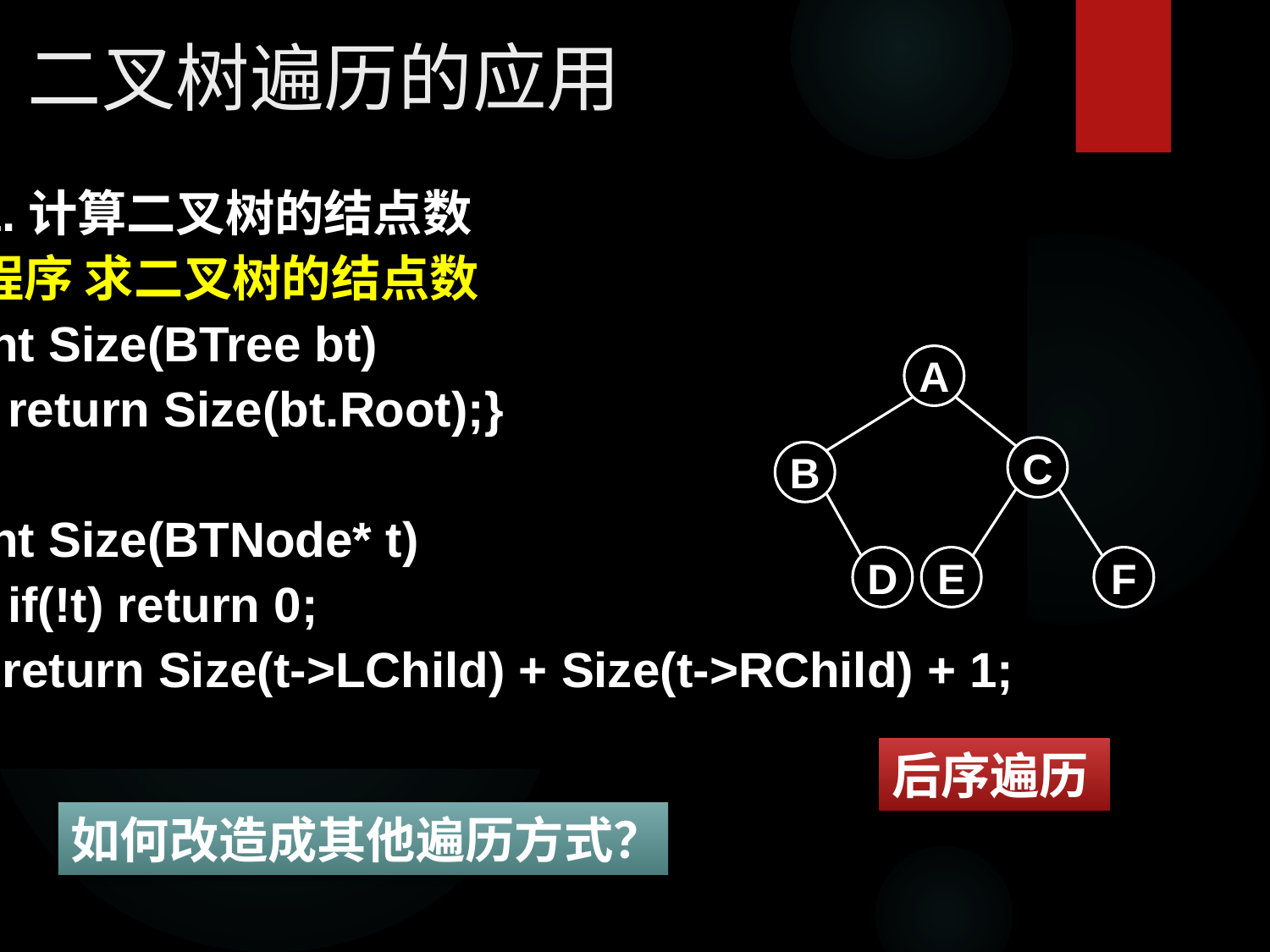

# 二叉树遍历的应用
1.计算二叉树的结点数
程序 求二叉树的结点数
int Size(BTree bt)
{ return Size(bt.Root);}

int Size(BTNode* t)
{ if(!t) return 0;
  return Size(t->LChild) + Size(t->RChild) + 1;
}
A
C
B
D
E
F
后序遍历
如何改造成其他遍历方式？